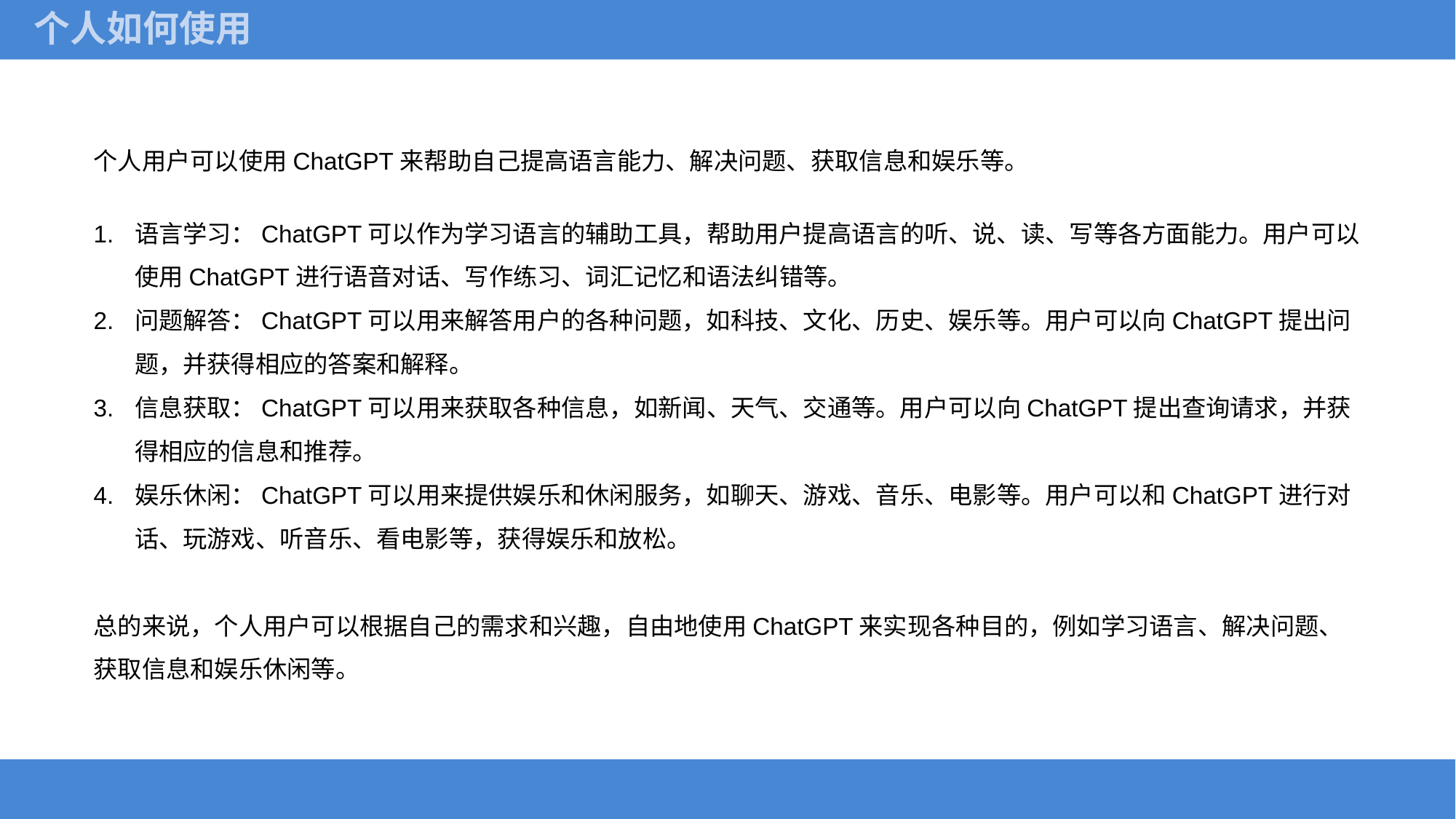

个人如何使用
个人用户可以使用ChatGPT来帮助自己提高语言能力、解决问题、获取信息和娱乐等。
语言学习：ChatGPT可以作为学习语言的辅助工具，帮助用户提高语言的听、说、读、写等各方面能力。用户可以使用ChatGPT进行语音对话、写作练习、词汇记忆和语法纠错等。
问题解答：ChatGPT可以用来解答用户的各种问题，如科技、文化、历史、娱乐等。用户可以向ChatGPT提出问题，并获得相应的答案和解释。
信息获取：ChatGPT可以用来获取各种信息，如新闻、天气、交通等。用户可以向ChatGPT提出查询请求，并获得相应的信息和推荐。
娱乐休闲：ChatGPT可以用来提供娱乐和休闲服务，如聊天、游戏、音乐、电影等。用户可以和ChatGPT进行对话、玩游戏、听音乐、看电影等，获得娱乐和放松。
总的来说，个人用户可以根据自己的需求和兴趣，自由地使用ChatGPT来实现各种目的，例如学习语言、解决问题、获取信息和娱乐休闲等。